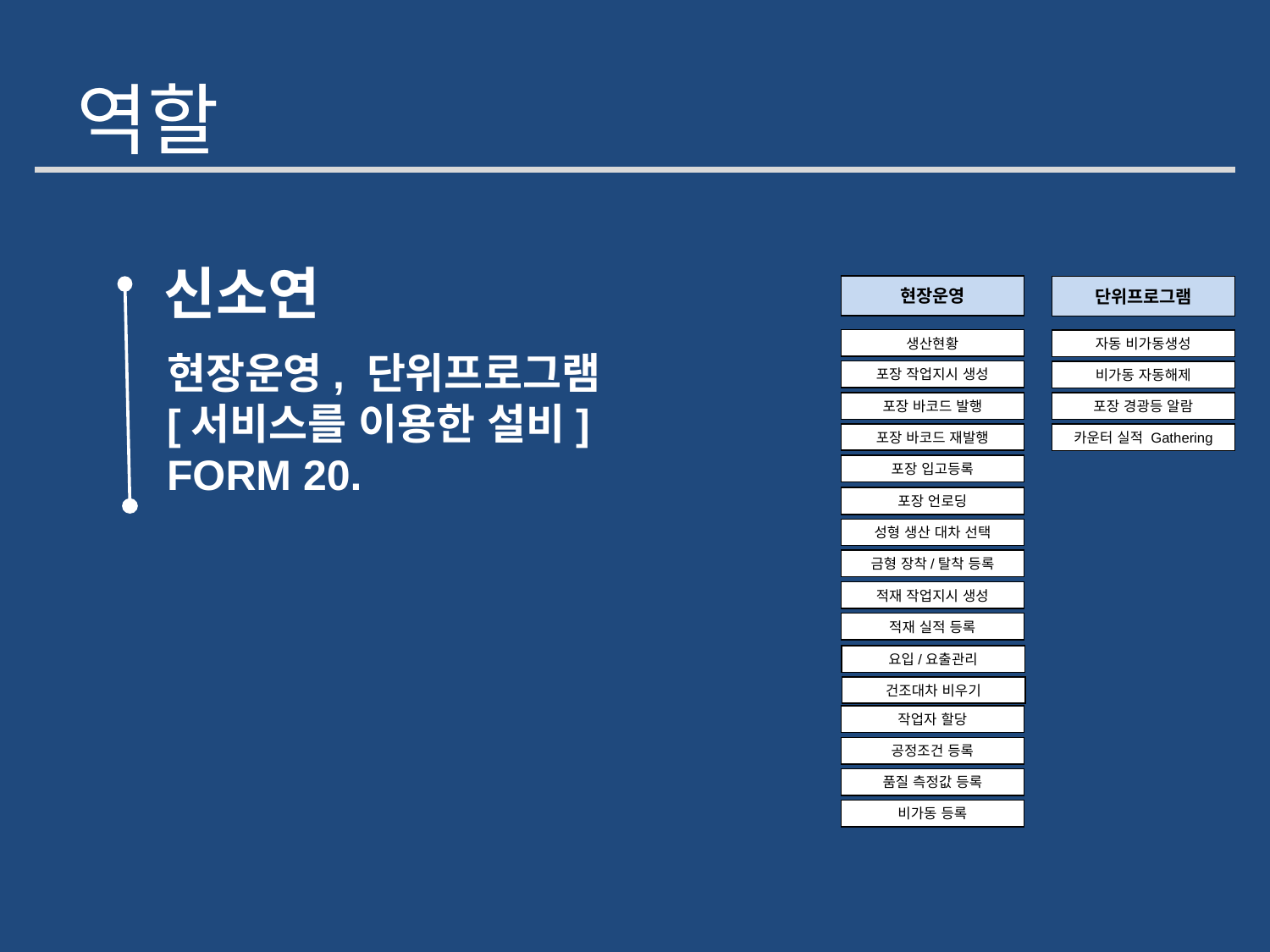

# 역할
신소연
현장운영

단위프로그램
생산현황
자동 비가동생성
현장운영, 단위프로그램
[서비스를 이용한 설비]
FORM 20.
포장 작업지시 생성
비가동 자동해제
포장 바코드 발행
포장 경광등 알람
포장 바코드 재발행
카운터 실적 Gathering
포장 입고등록
포장 언로딩

성형 생산 대차 선택
금형 장착/탈착 등록
적재 작업지시 생성
적재 실적 등록
요입/요출관리
건조대차 비우기
작업자 할당
공정조건 등록
품질 측정값 등록
비가동 등록